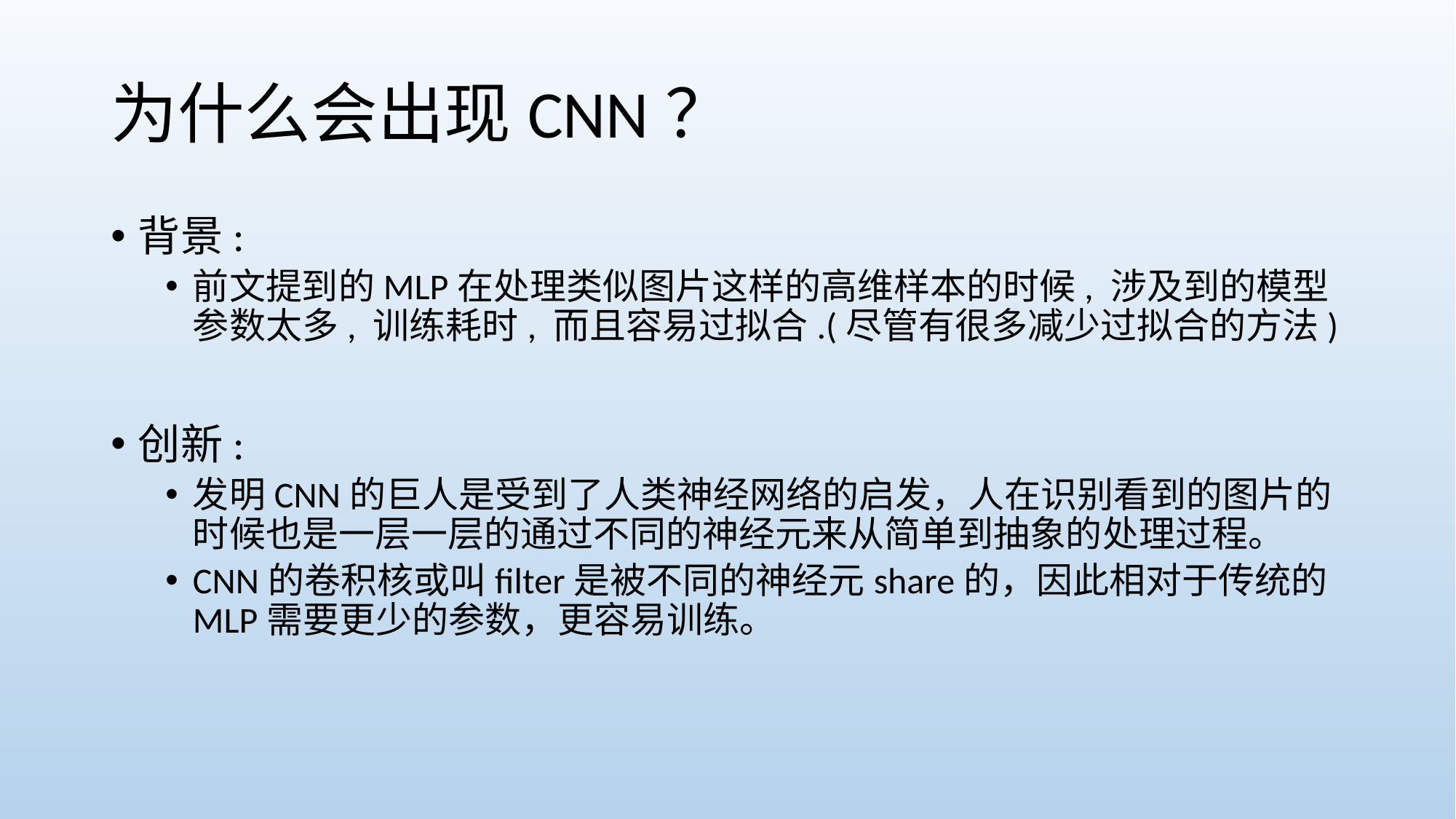

# 为什么会出现CNN？
背景:
前文提到的MLP在处理类似图片这样的高维样本的时候, 涉及到的模型参数太多, 训练耗时, 而且容易过拟合.(尽管有很多减少过拟合的方法)

创新:
发明CNN的巨人是受到了人类神经网络的启发，人在识别看到的图片的时候也是一层一层的通过不同的神经元来从简单到抽象的处理过程。
CNN的卷积核或叫filter是被不同的神经元share的，因此相对于传统的MLP需要更少的参数，更容易训练。